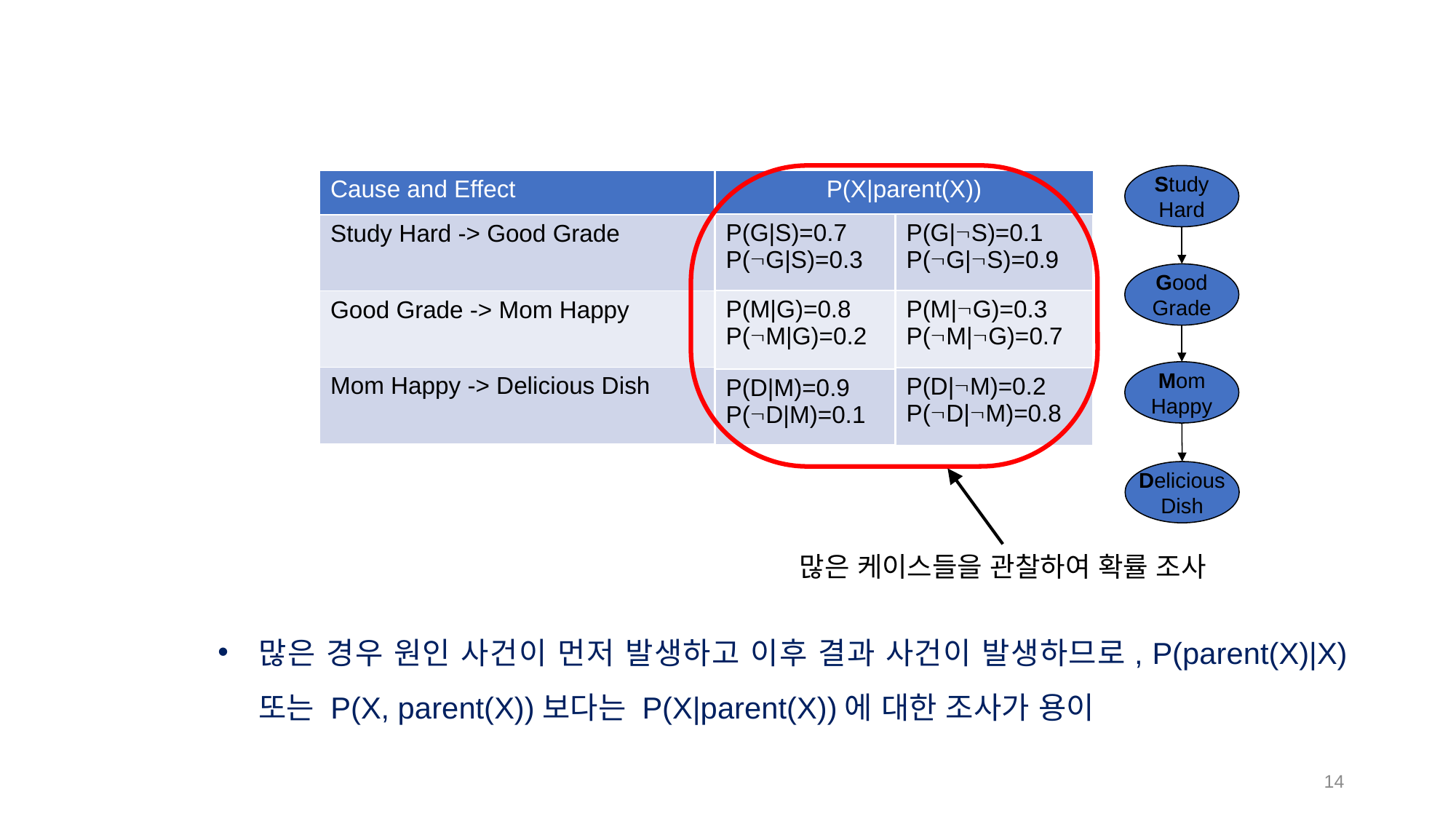

많은 케이스들을 관찰하여 확률 조사
Study
Hard
Good
Grade
Mom
Happy
Delicious
Dish
| Cause and Effect |
| --- |
| Study Hard -> Good Grade |
| Good Grade -> Mom Happy |
| Mom Happy -> Delicious Dish |
| Probability |
| --- |
| P(G|S)=0.7 P(¬G|S)=0.3 |
| P(M|G)=0.8 P(¬M|G)=0.2 |
| P(D|M)=0.9 P(¬D|M)=0.1 |
| P(X|parent(X)) |
| --- |
|  |
| --- |
| P(G|¬S)=0.1 P(¬G|¬S)=0.9 |
| P(M|¬G)=0.3 P(¬M|¬G)=0.7 |
| P(D|¬M)=0.2 P(¬D|¬M)=0.8 |
많은 경우 원인 사건이 먼저 발생하고 이후 결과 사건이 발생하므로, P(parent(X)|X) 또는 P(X, parent(X))보다는 P(X|parent(X))에 대한 조사가 용이
14